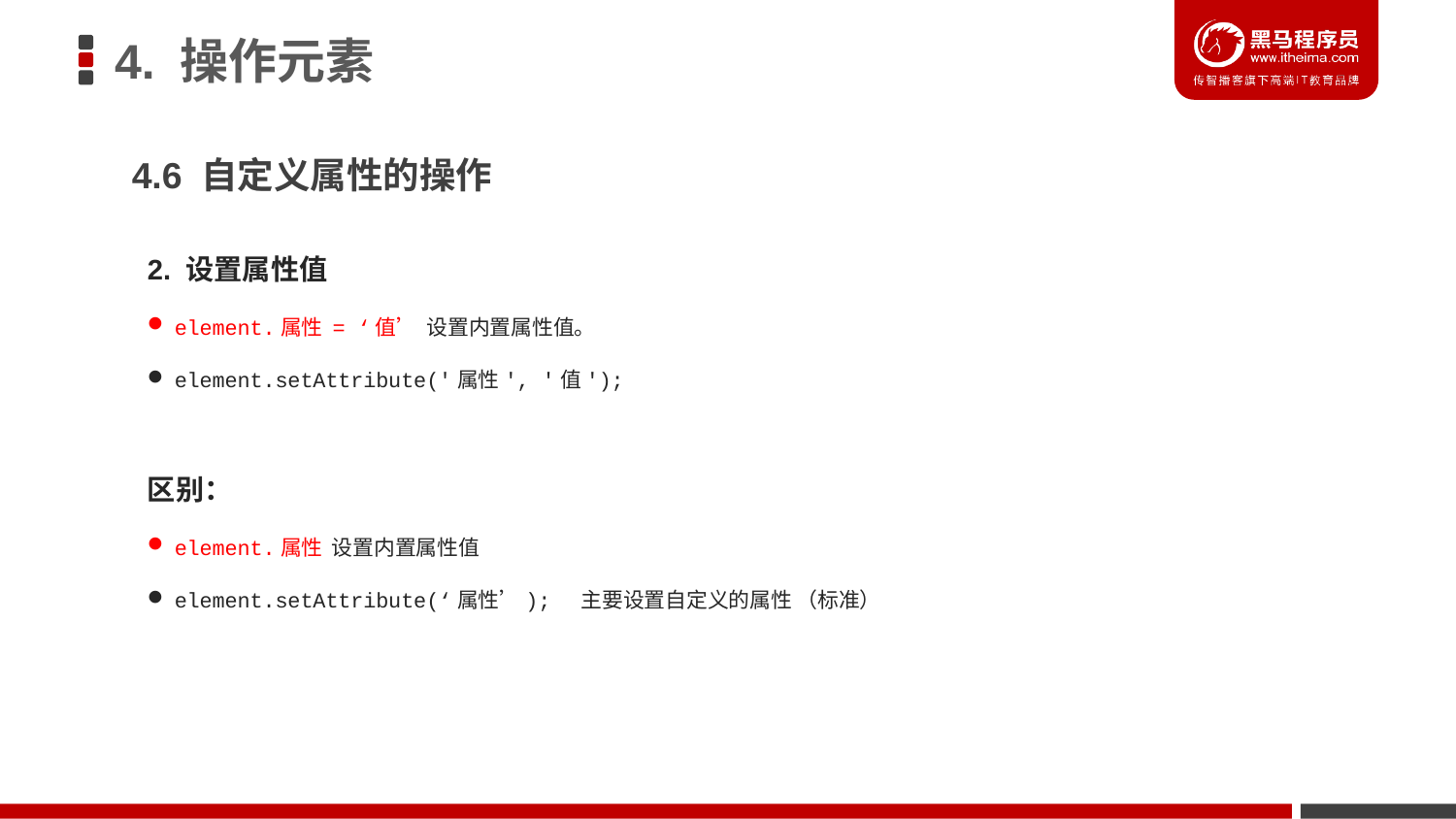

# 4. 操作元素
4.6 自定义属性的操作
2. 设置属性值
element.属性 = ‘值’  设置内置属性值。
element.setAttribute('属性', '值');
区别：
element.属性  设置内置属性值
element.setAttribute(‘属性’);  主要设置自定义的属性 （标准）